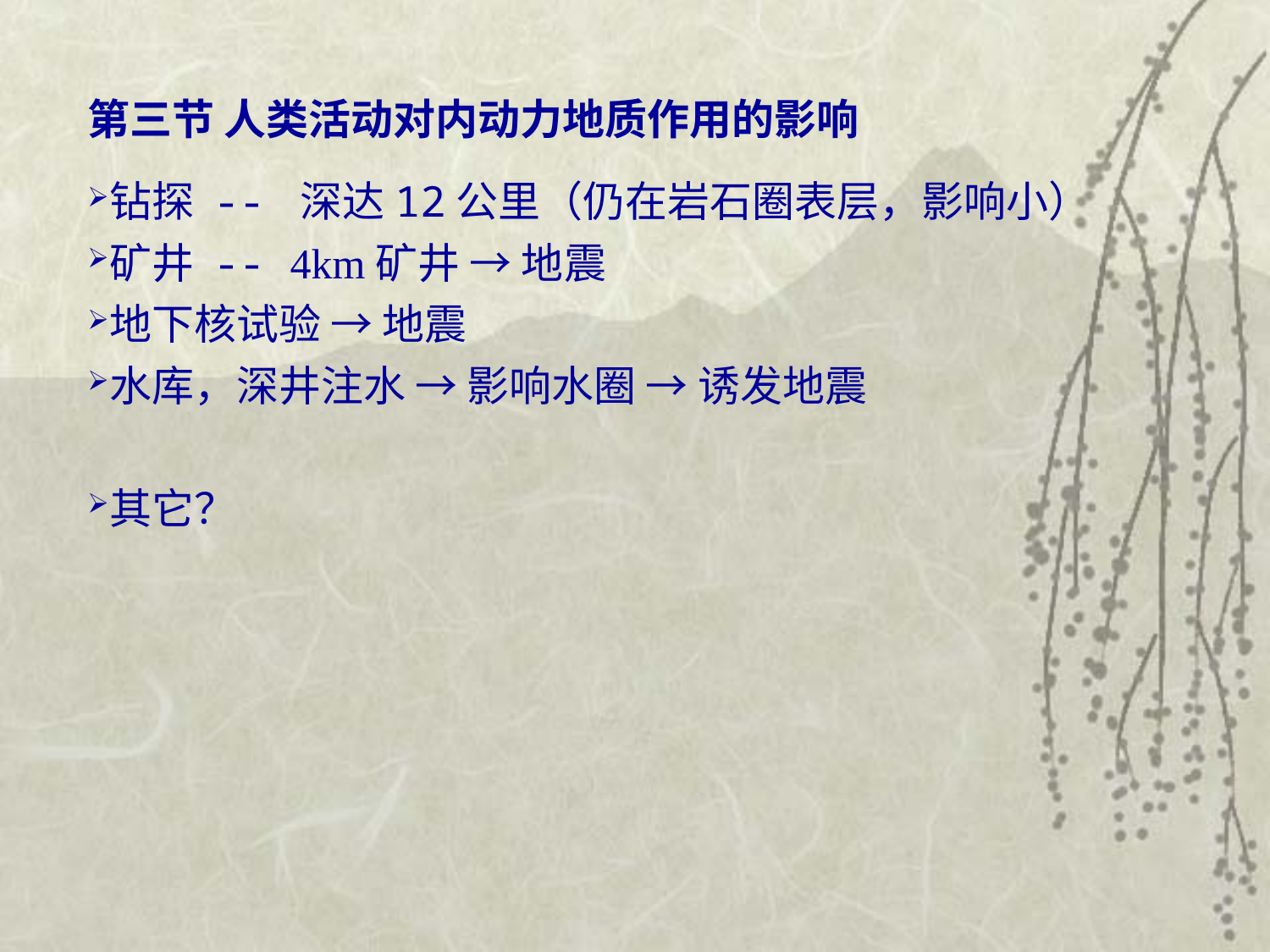

第三节 人类活动对内动力地质作用的影响
钻探 -- 深达12公里（仍在岩石圈表层，影响小）
矿井 -- 4km矿井 → 地震
地下核试验 → 地震
水库，深井注水 → 影响水圈 → 诱发地震

其它？